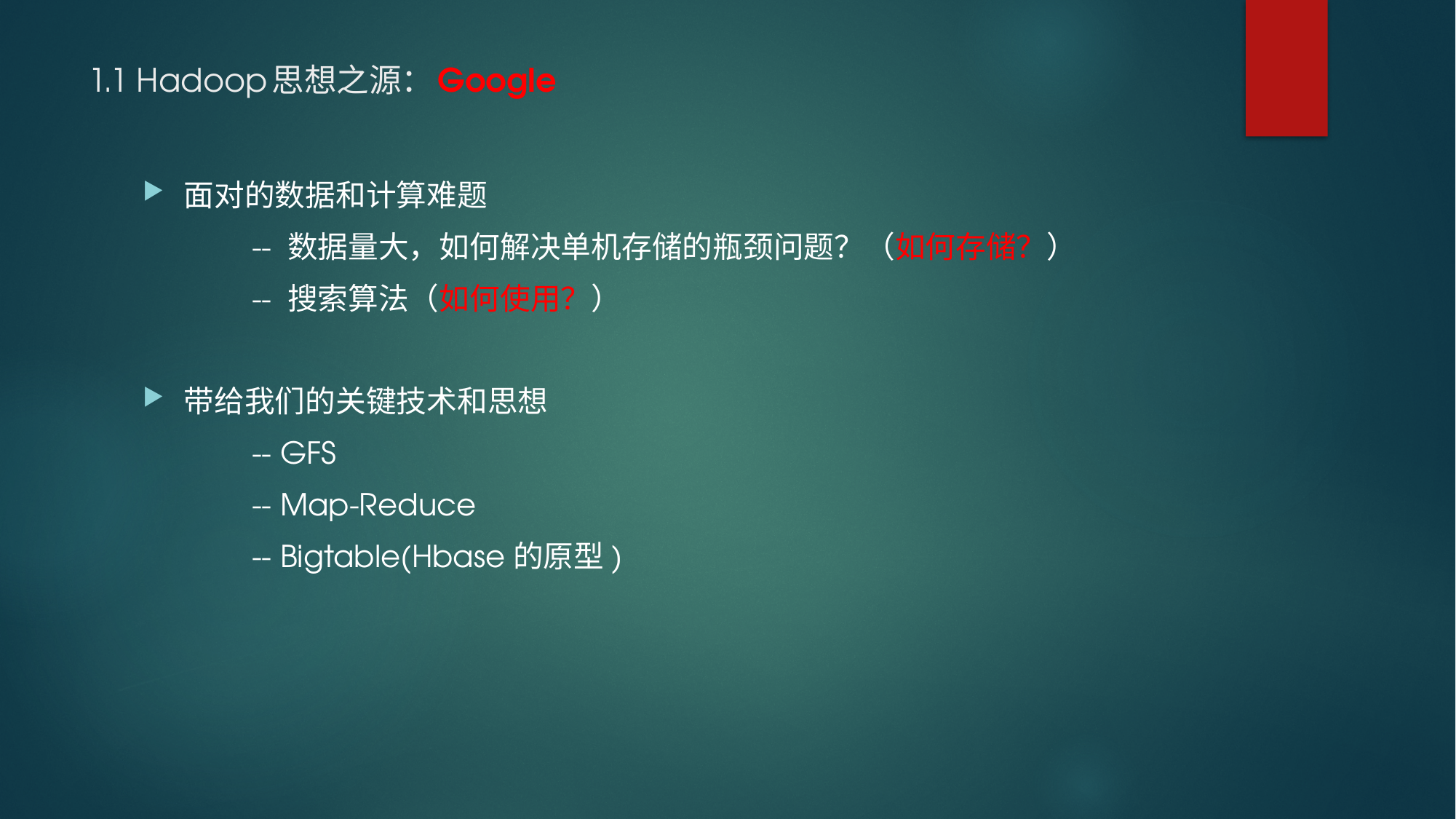

# 1.1 Hadoop思想之源：Google
面对的数据和计算难题
	-- 数据量大，如何解决单机存储的瓶颈问题？（如何存储？）
	-- 搜索算法（如何使用？）

带给我们的关键技术和思想
	-- GFS
	-- Map-Reduce
	-- Bigtable(Hbase的原型)